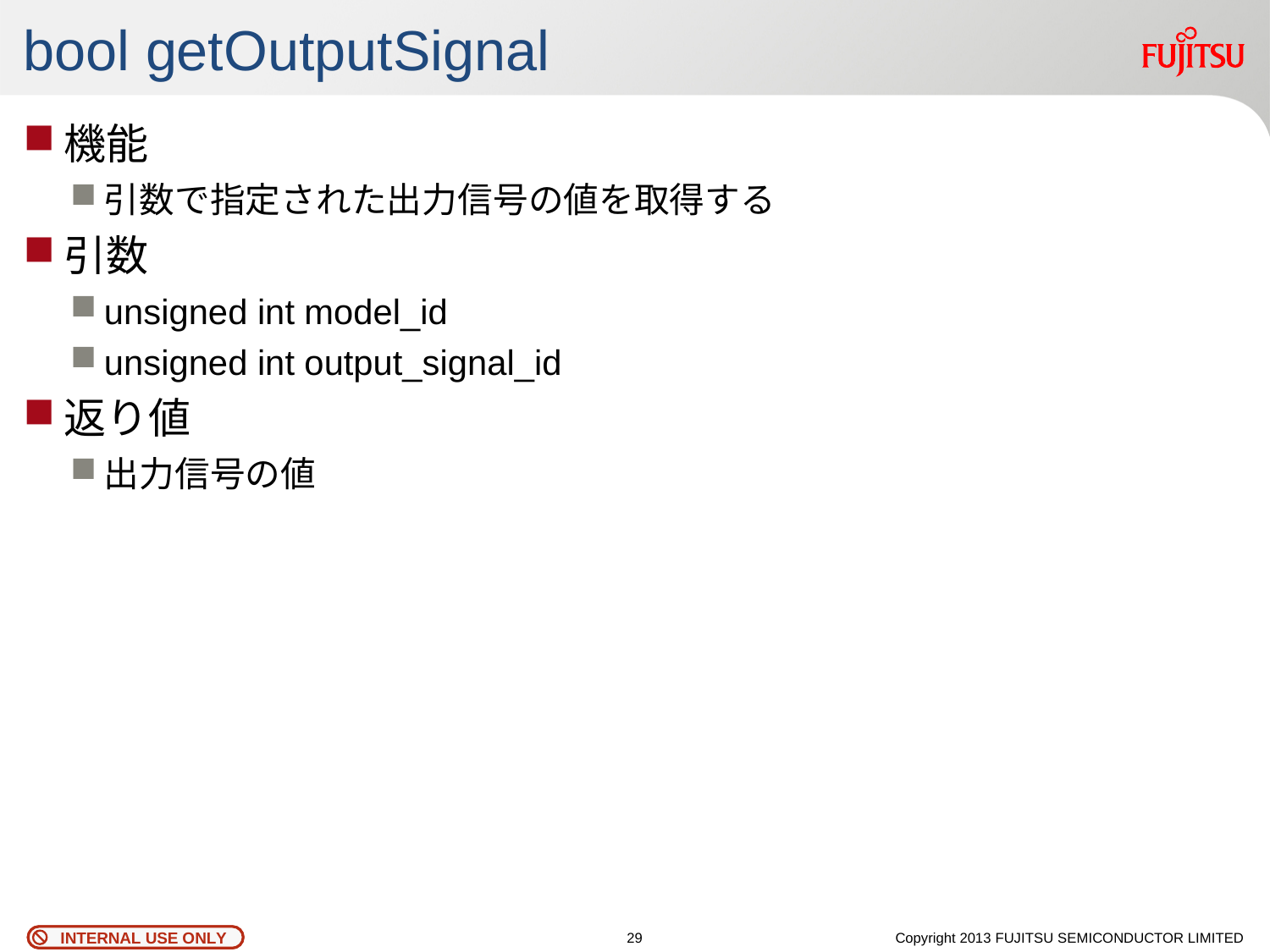

# bool getOutputSignal
機能
引数で指定された出力信号の値を取得する
引数
unsigned int model_id
unsigned int output_signal_id
返り値
出力信号の値

29
Copyright 2013 FUJITSU SEMICONDUCTOR LIMITED